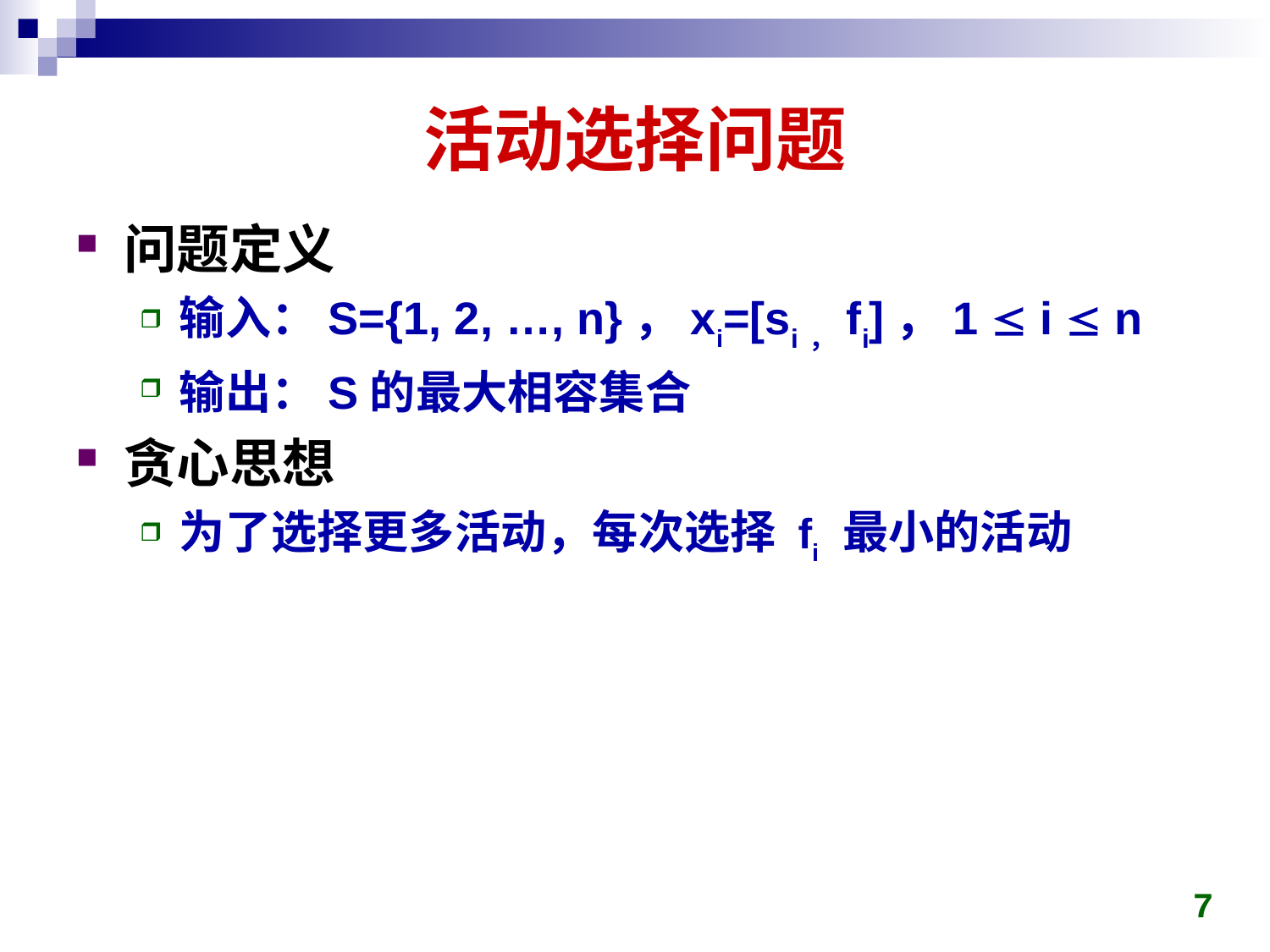

# 活动选择问题
问题定义
输入：S={1, 2, …, n}，xi=[si，fi]，1 ≤ i ≤ n
输出：S的最大相容集合
贪心思想
为了选择更多活动，每次选择 fi 最小的活动

7